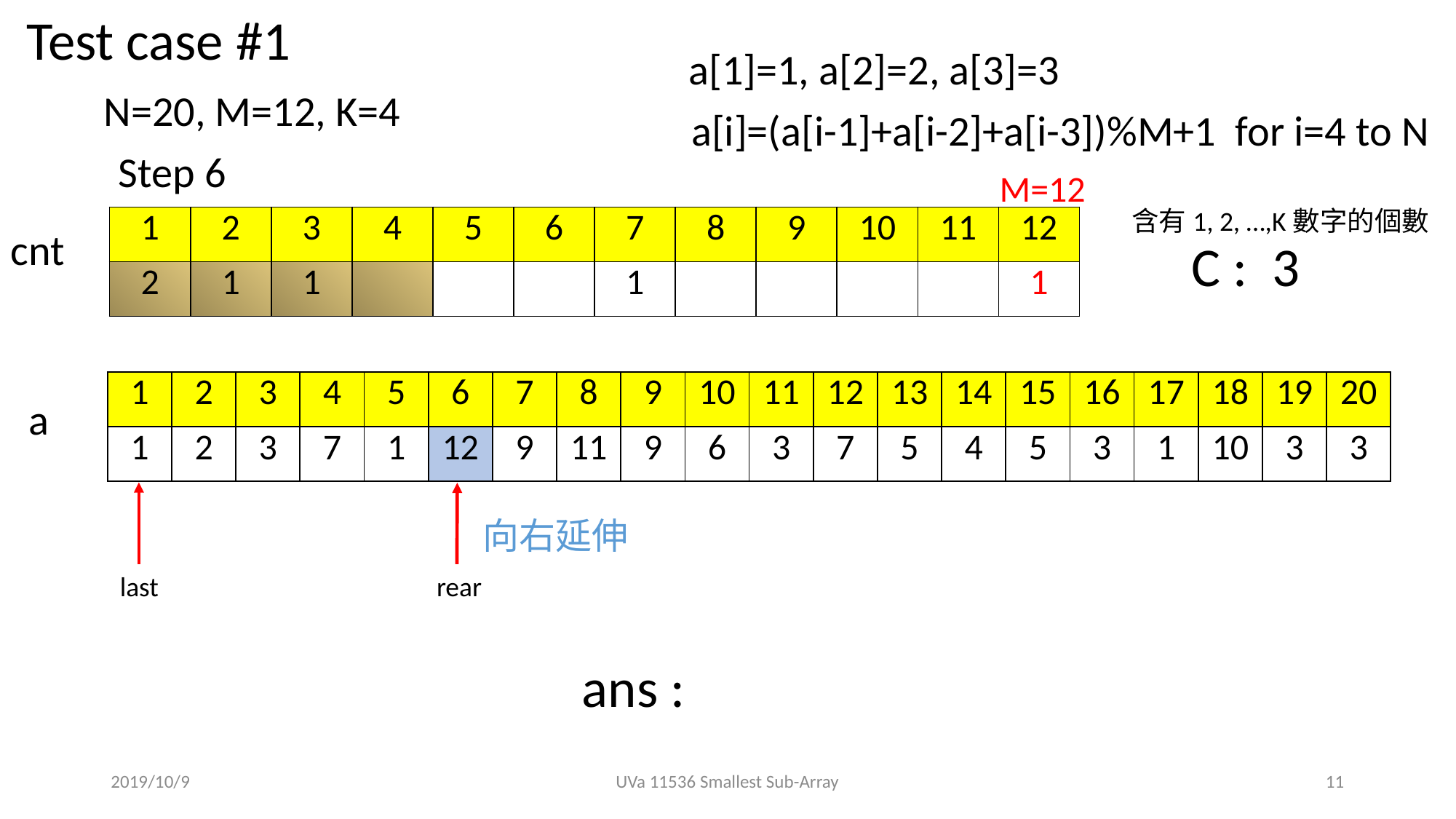

Test case #1
a[1]=1, a[2]=2, a[3]=3
N=20, M=12, K=4
a[i]=(a[i-1]+a[i-2]+a[i-3])%M+1  for i=4 to N
Step 6
M=12
含有1, 2, …,K數字的個數
| 1 | 2 | 3 | 4 | 5 | 6 | 7 | 8 | 9 | 10 | 11 | 12 |
| --- | --- | --- | --- | --- | --- | --- | --- | --- | --- | --- | --- |
| 2 | 1 | 1 |  |  |  | 1 |  |  |  |  | 1 |
cnt
C :  3
| 1 | 2 | 3 | 4 | 5 | 6 | 7 | 8 | 9 | 10 | 11 | 12 | 13 | 14 | 15 | 16 | 17 | 18 | 19 | 20 |
| --- | --- | --- | --- | --- | --- | --- | --- | --- | --- | --- | --- | --- | --- | --- | --- | --- | --- | --- | --- |
| 1 | 2 | 3 | 7 | 1 | 12 | 9 | 11 | 9 | 6 | 3 | 7 | 5 | 4 | 5 | 3 | 1 | 10 | 3 | 3 |
a
向右延伸
last
rear
ans :
2019/10/9
UVa 11536 Smallest Sub-Array
11